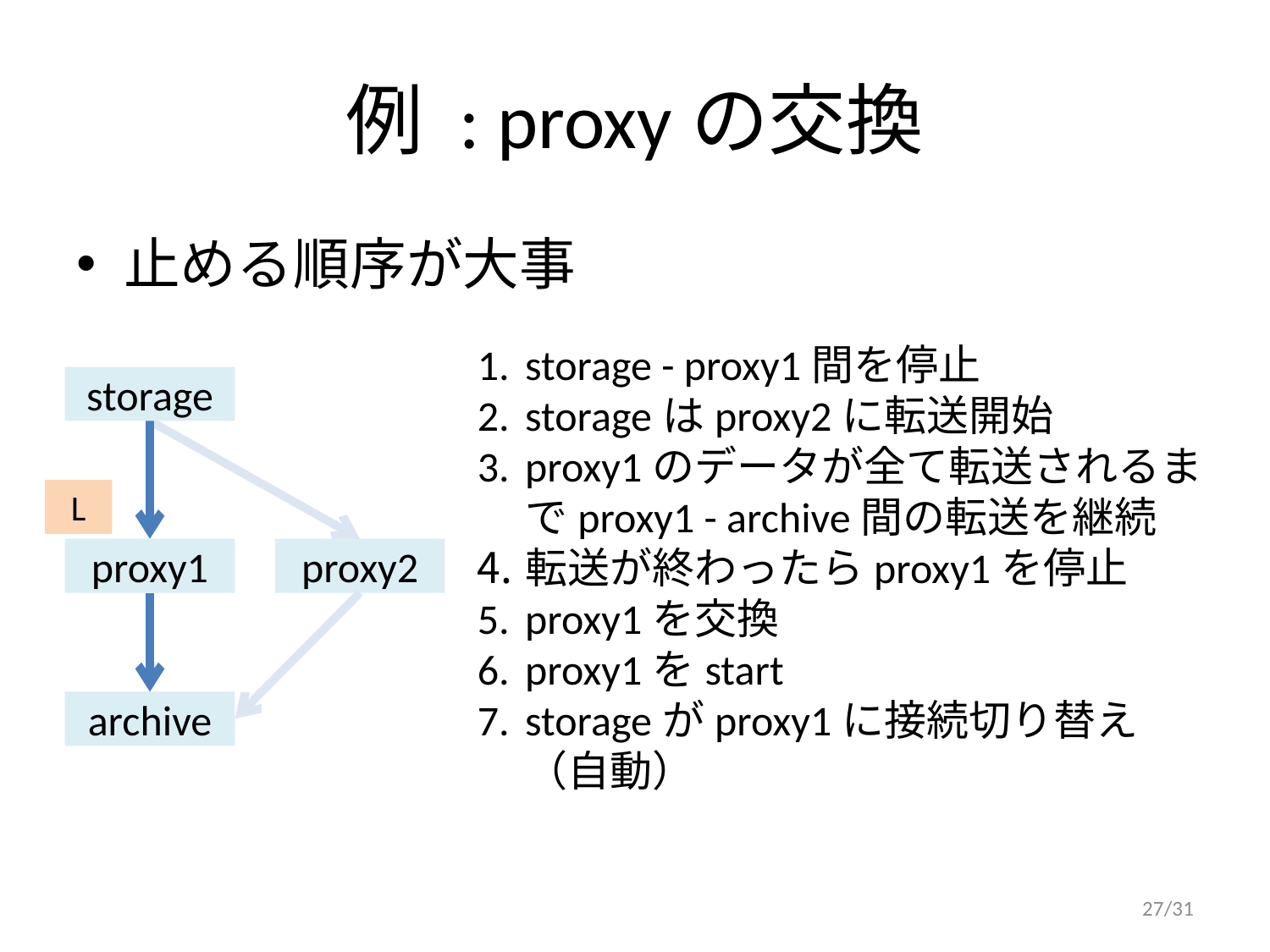

# 例 : proxyの交換
止める順序が大事
storage - proxy1間を停止
storageはproxy2に転送開始
proxy1のデータが全て転送されるまでproxy1 - archive間の転送を継続
転送が終わったらproxy1を停止
proxy1を交換
proxy1をstart
storageがproxy1に接続切り替え（自動）
storage
L
proxy2
proxy1
archive
27/31